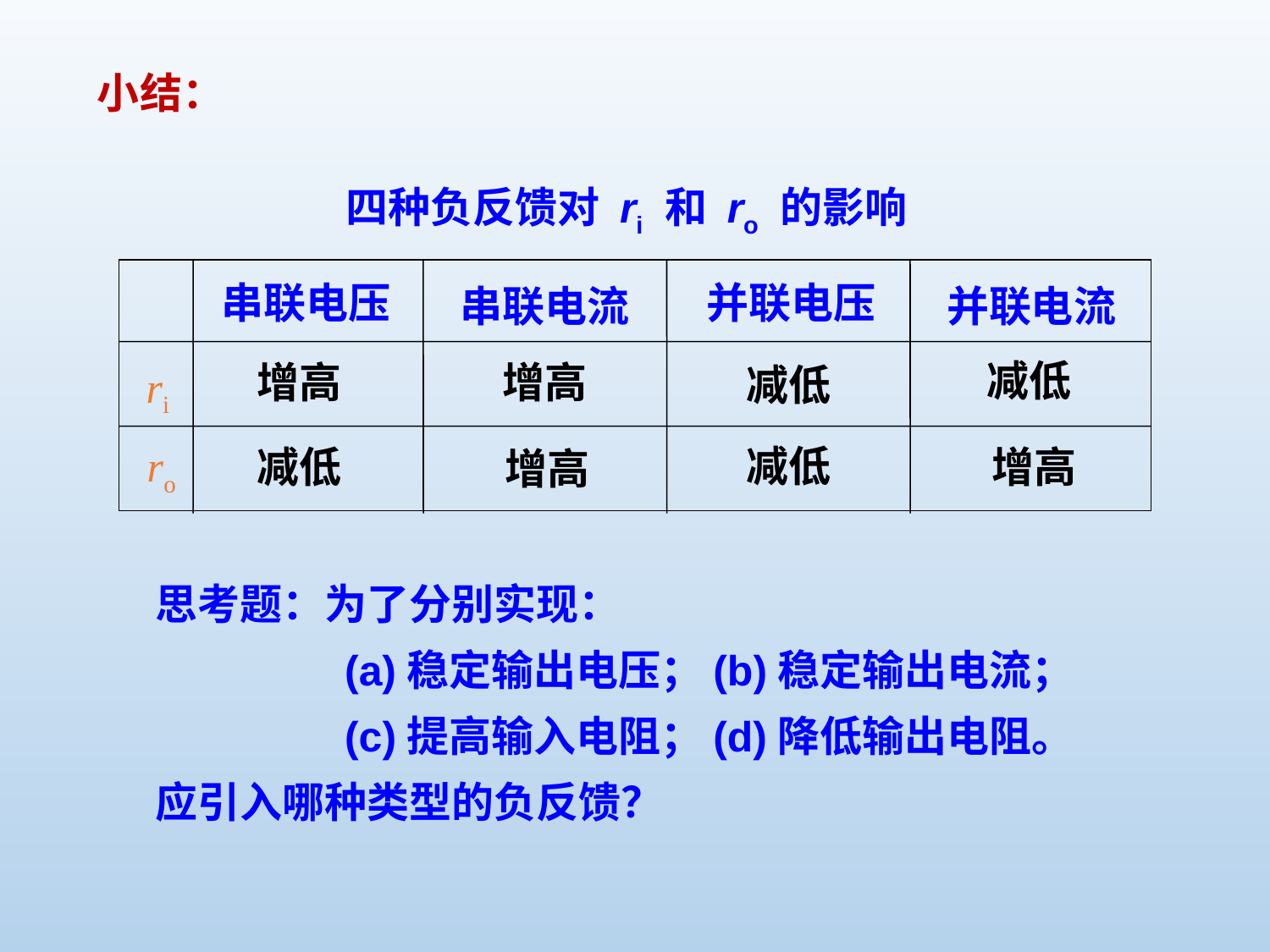

小结：
四种负反馈对 ri 和 ro 的影响

串联电压
并联电压
串联电流
并联电流

ri

ro
减低
增高
增高
减低
减低
减低
增高
增高
思考题：为了分别实现：
　　　　 (a)稳定输出电压；(b)稳定输出电流；
　　　　 (c)提高输入电阻；(d)降低输出电阻。
应引入哪种类型的负反馈？